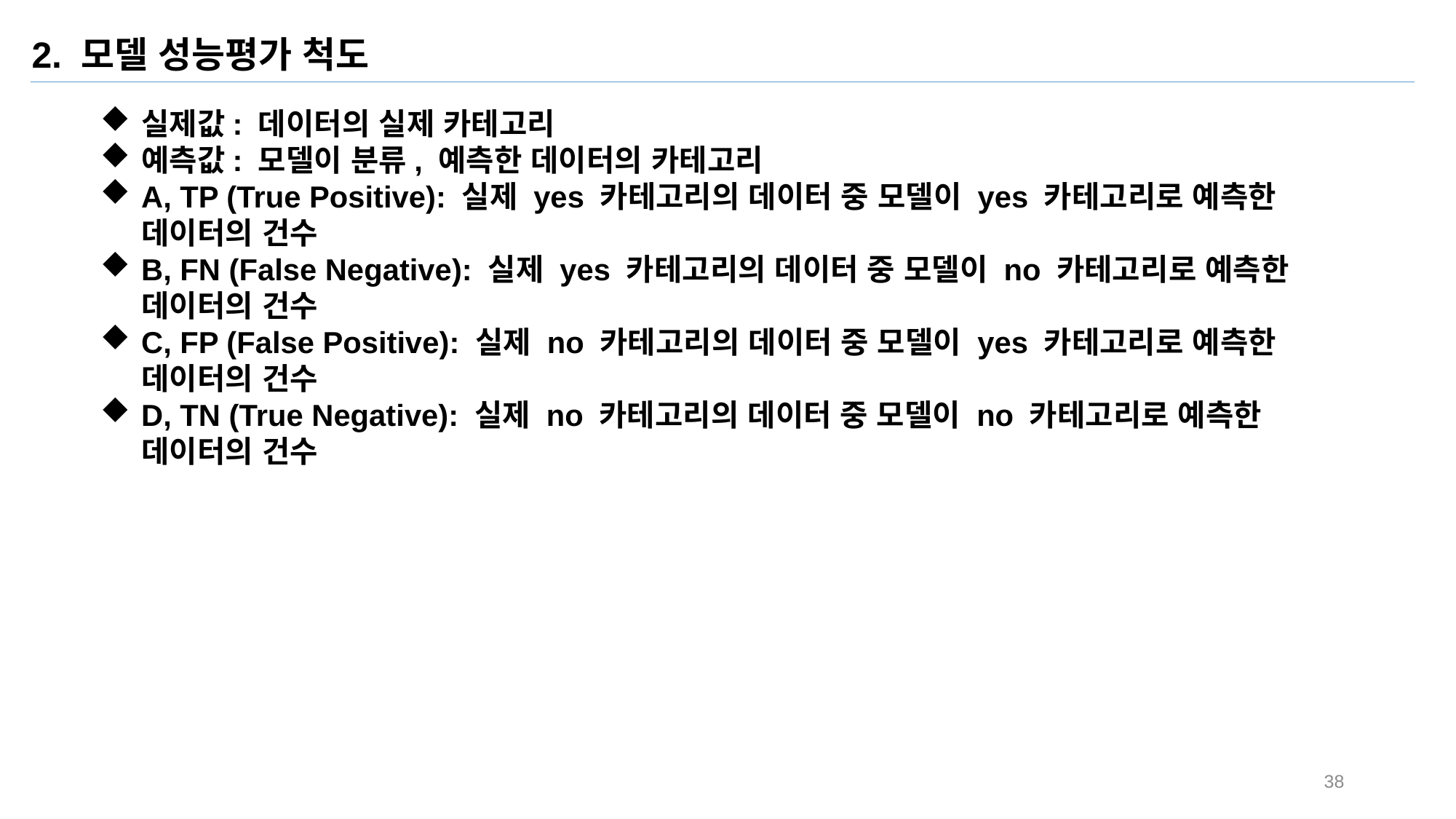

2. 모델 성능평가 척도
실제값: 데이터의 실제 카테고리
예측값: 모델이 분류, 예측한 데이터의 카테고리
A, TP (True Positive): 실제 yes 카테고리의 데이터 중 모델이 yes 카테고리로 예측한 데이터의 건수
B, FN (False Negative): 실제 yes 카테고리의 데이터 중 모델이 no 카테고리로 예측한 데이터의 건수
C, FP (False Positive): 실제 no 카테고리의 데이터 중 모델이 yes 카테고리로 예측한 데이터의 건수
D, TN (True Negative): 실제 no 카테고리의 데이터 중 모델이 no 카테고리로 예측한 데이터의 건수
38